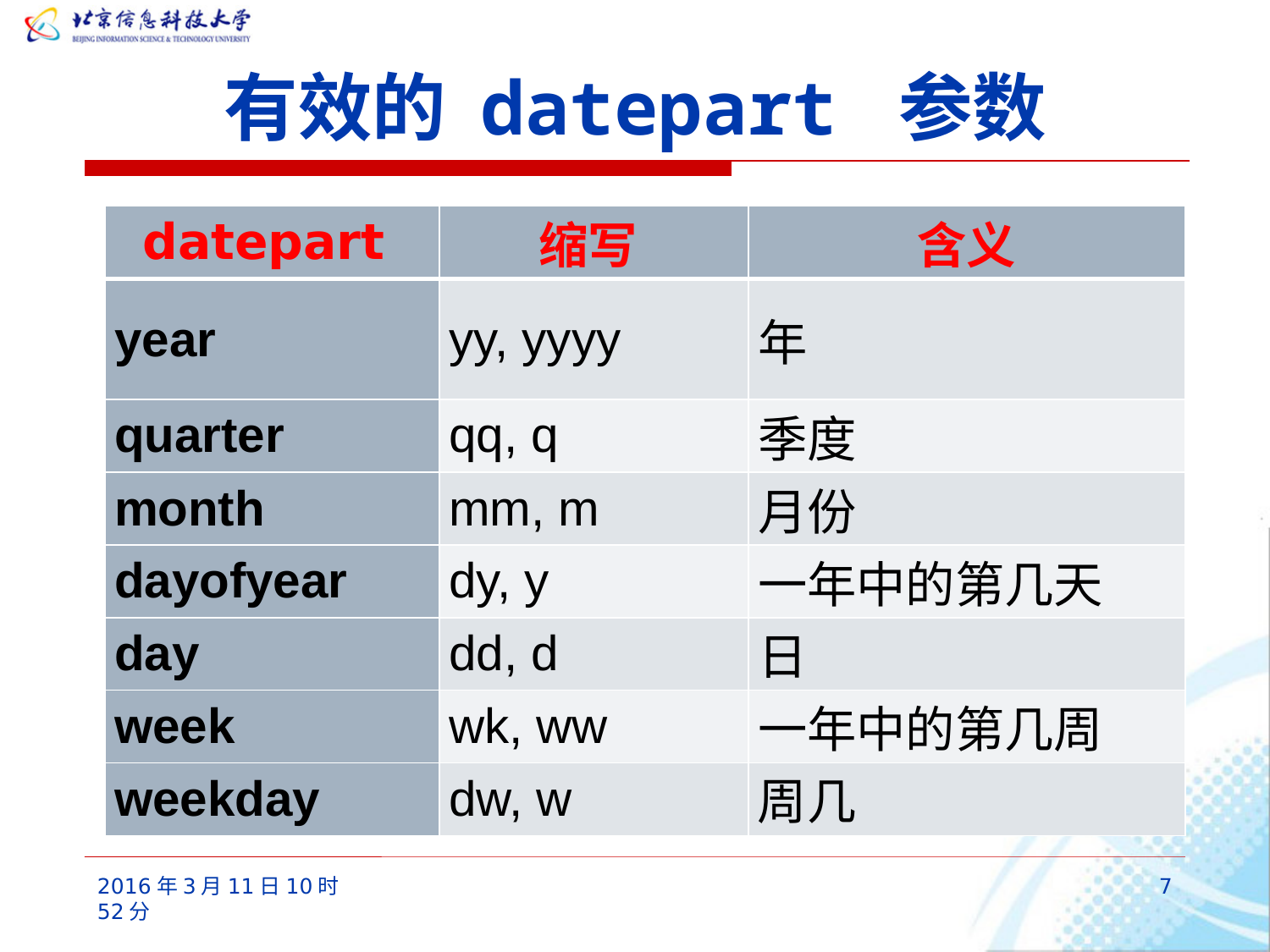

# 有效的 datepart 参数
| datepart | 缩写 | 含义 |
| --- | --- | --- |
| year | yy, yyyy | 年 |
| quarter | qq, q | 季度 |
| month | mm, m | 月份 |
| dayofyear | dy, y | 一年中的第几天 |
| day | dd, d | 日 |
| week | wk, ww | 一年中的第几周 |
| weekday | dw, w | 周几 |
2016年3月11日10时52分
7